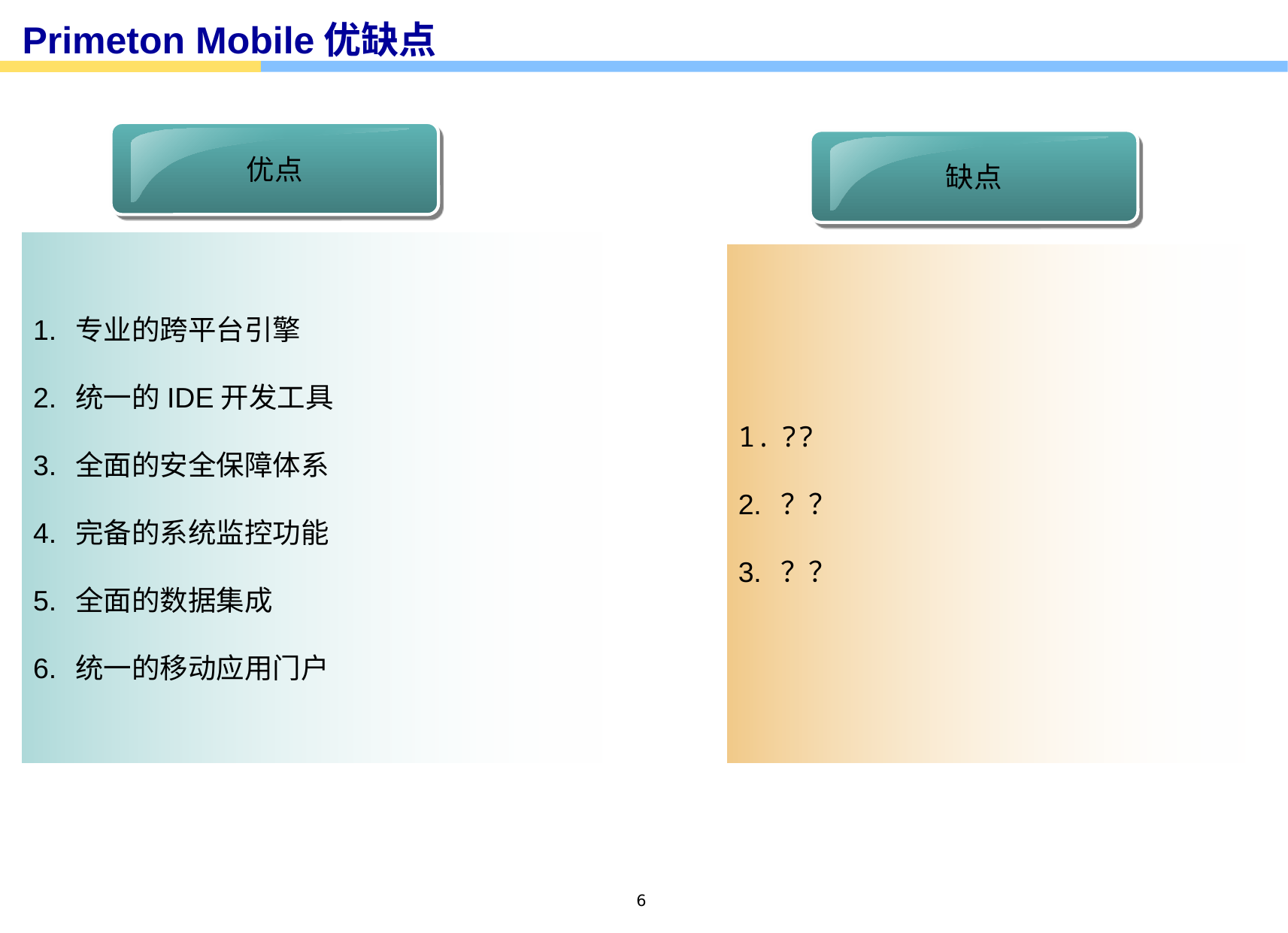

# Primeton Mobile优缺点
优点

缺点

专业的跨平台引擎

统一的IDE开发工具

全面的安全保障体系

完备的系统监控功能

全面的数据集成

统一的移动应用门户
??

？？

？？
6